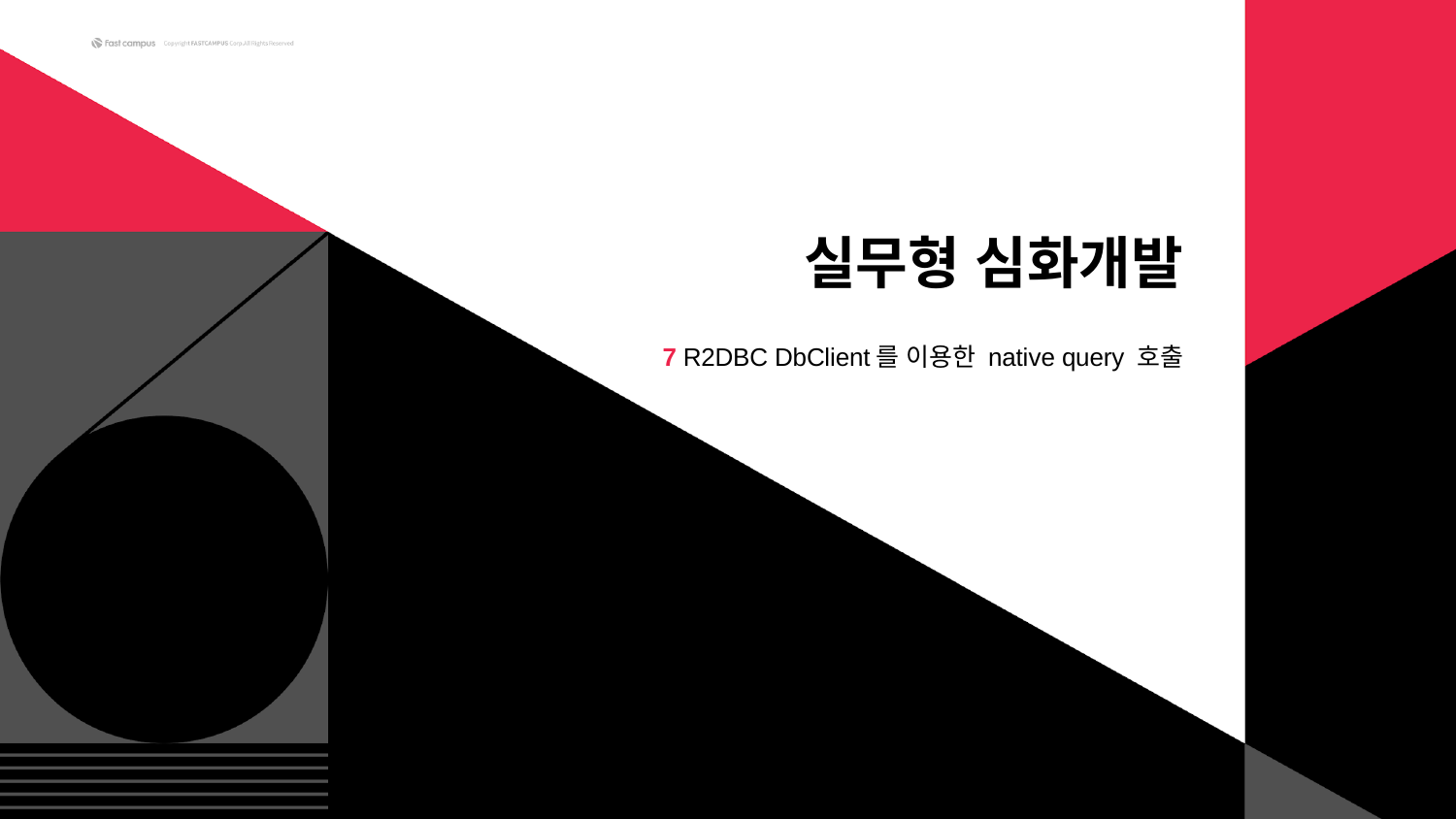

# 실무형 심화개발
7 R2DBC DbClient를 이용한 native query 호출